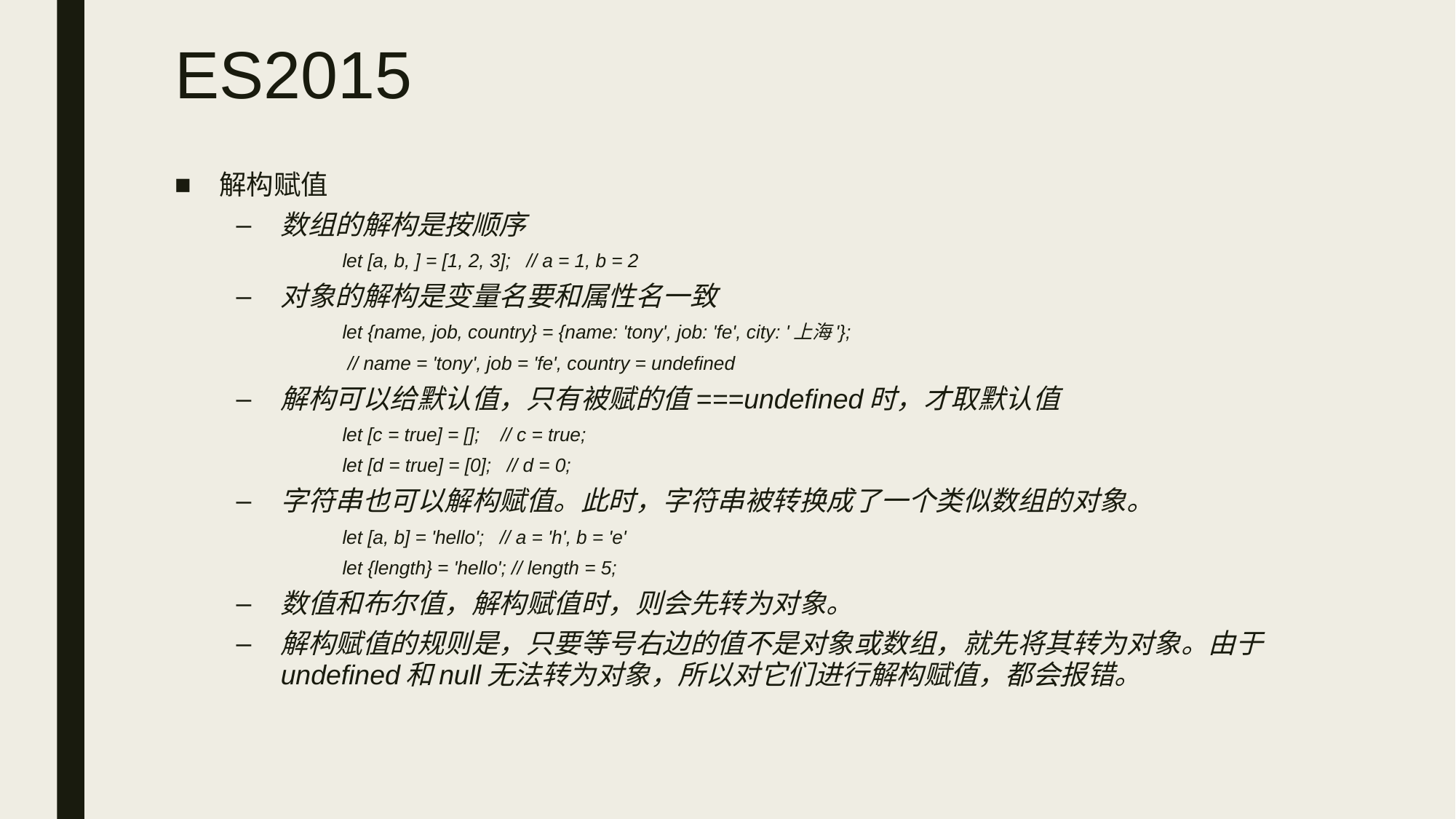

# ES2015
解构赋值
数组的解构是按顺序
let [a, b, ] = [1, 2, 3];   // a = 1, b = 2
对象的解构是变量名要和属性名一致
let {name, job, country} = {name: 'tony', job: 'fe', city: '上海'};
 // name = 'tony', job = 'fe', country = undefined
解构可以给默认值，只有被赋的值===undefined时，才取默认值
let [c = true] = [];    // c = true;
let [d = true] = [0];   // d = 0;
字符串也可以解构赋值。此时，字符串被转换成了一个类似数组的对象。
let [a, b] = 'hello';   // a = 'h', b = 'e'
let {length} = 'hello'; // length = 5;
数值和布尔值，解构赋值时，则会先转为对象。
解构赋值的规则是，只要等号右边的值不是对象或数组，就先将其转为对象。由于undefined和null无法转为对象，所以对它们进行解构赋值，都会报错。